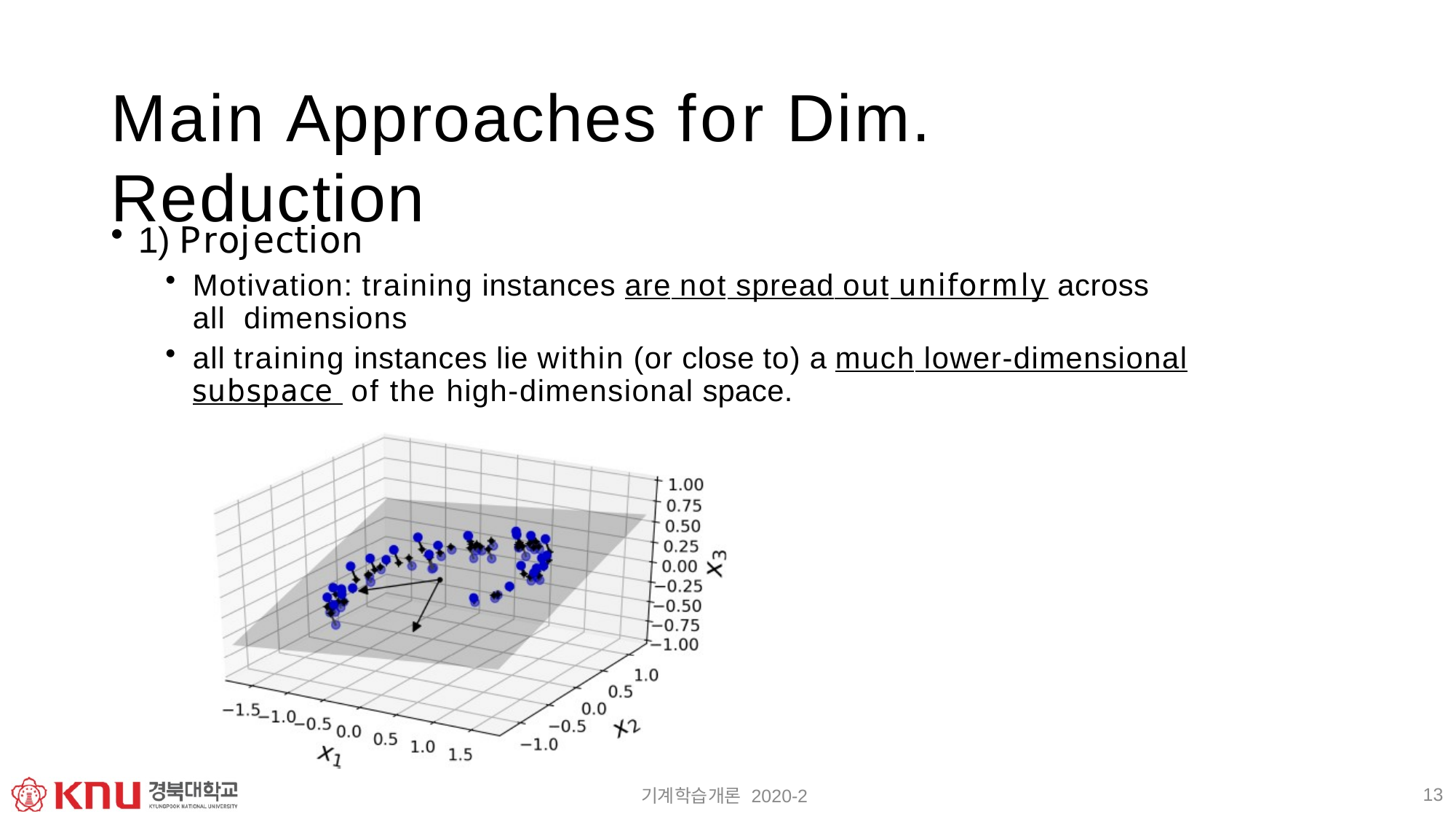

# Main Approaches for Dim. Reduction
1) Projection
Motivation: training instances are not spread out uniformly across all  dimensions
all training instances lie within (or close to) a much lower-dimensional subspace  of the high-dimensional space.

13
기계학습개론 2020-2